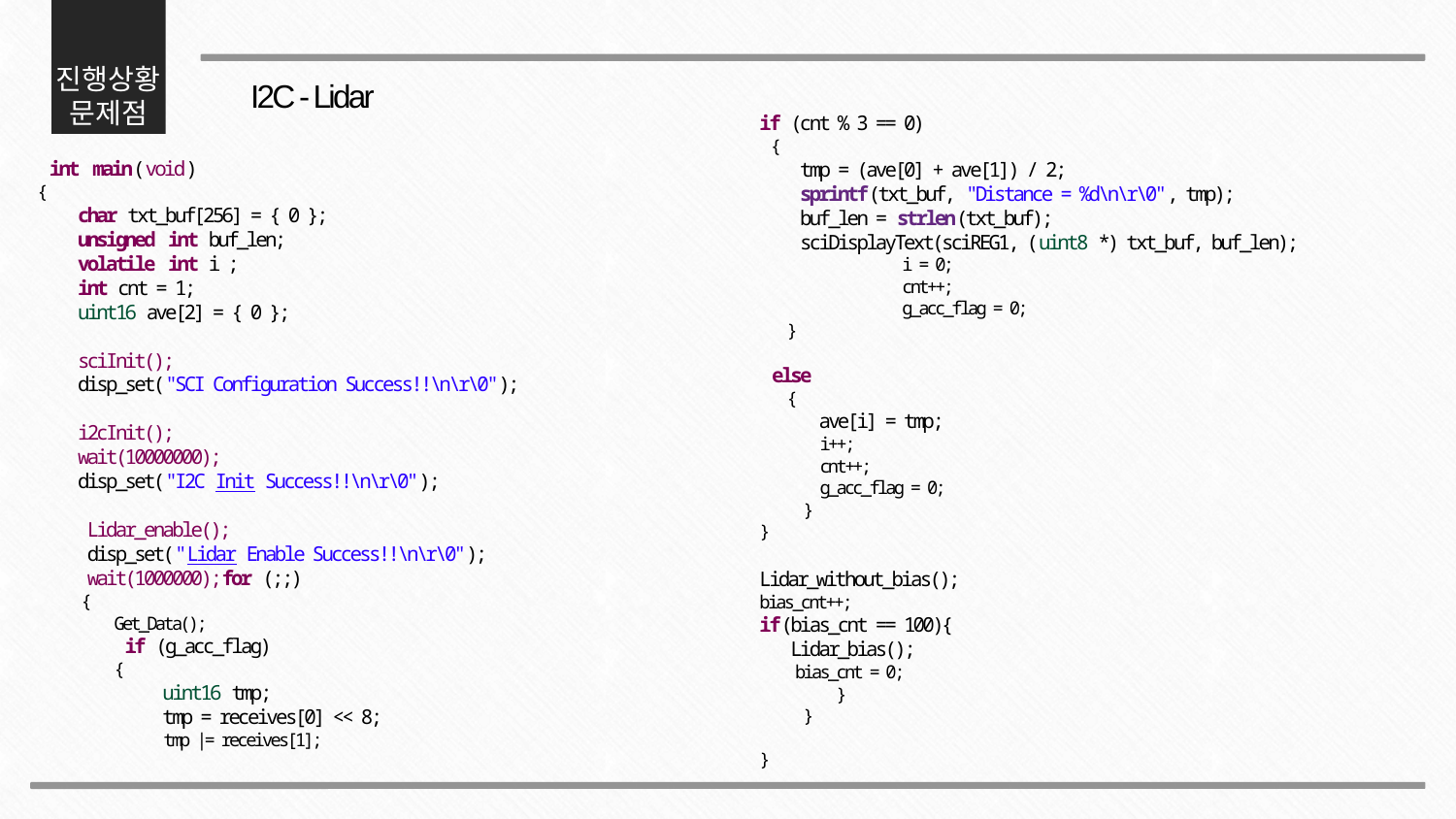

진행상황
문제점

I2C - Lidar
if (cnt % 3 == 0)
 {
    tmp = (ave[0] + ave[1]) / 2;
    sprintf(txt_buf, "Distance = %d\n\r\0", tmp);
    buf_len = strlen(txt_buf);
    sciDisplayText(sciREG1, (uint8 *) txt_buf, buf_len);
                 i = 0;
                 cnt++;
                 g_acc_flag = 0;
   }

 else
   {
      ave[i] = tmp;
       i++;
       cnt++;
       g_acc_flag = 0;
     }
}

Lidar_without_bias();
bias_cnt++;
if(bias_cnt == 100){
   Lidar_bias();
    bias_cnt = 0;
         }
     }

}
 int main(void)
{
    char txt_buf[256] = { 0 };
    unsigned int buf_len;
    volatile int i ;
    int cnt = 1;
    uint16 ave[2] = { 0 };

    sciInit();
    disp_set("SCI Configuration Success!!\n\r\0");

    i2cInit();
    wait(10000000);
    disp_set("I2C Init Success!!\n\r\0");

     Lidar_enable();
     disp_set("Lidar Enable Success!!\n\r\0");
     wait(1000000);for (;;)
     {
         Get_Data();
         if (g_acc_flag)
         {
             uint16 tmp;
             tmp = receives[0] << 8;
               tmp |= receives[1];